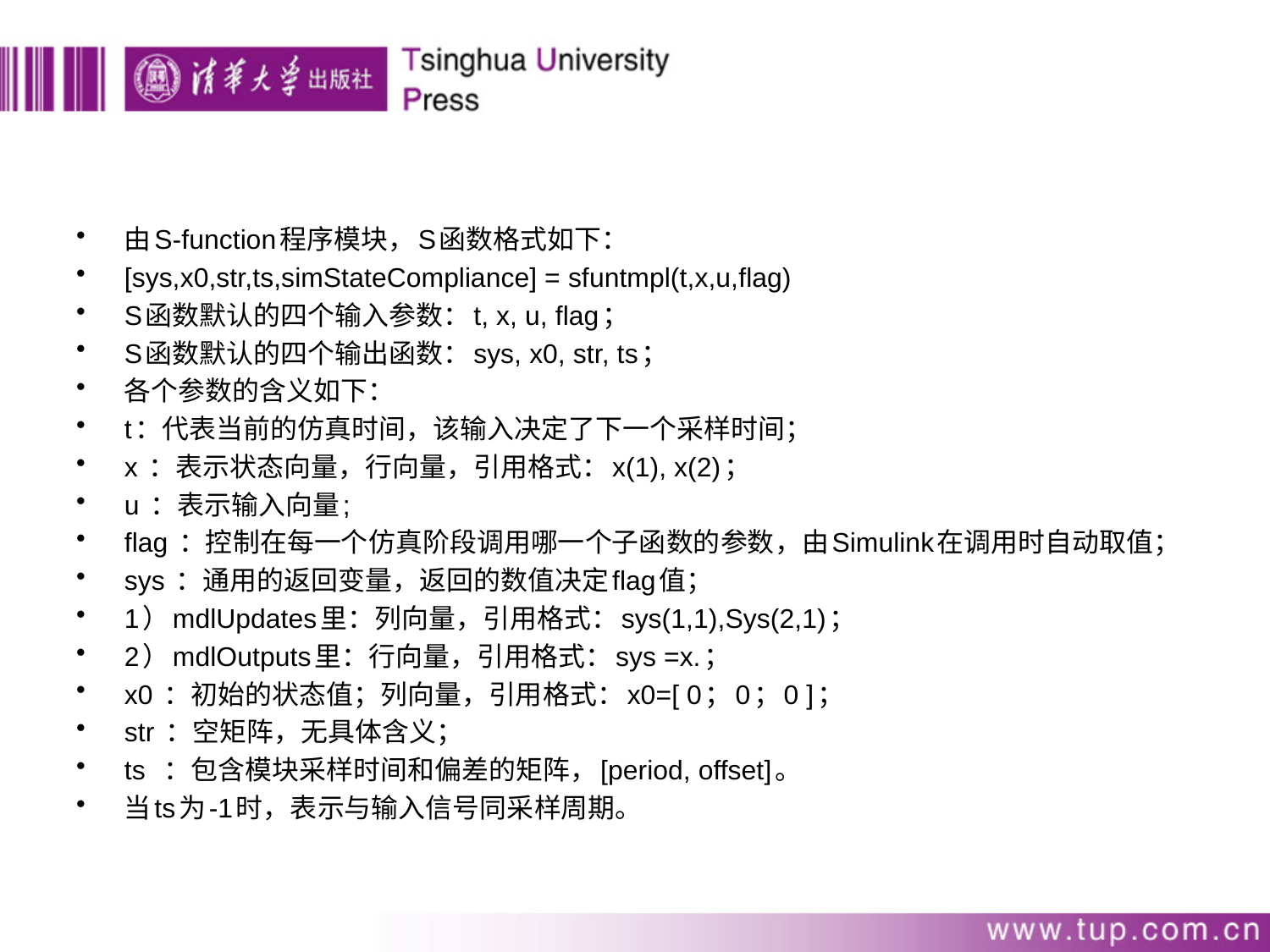

由S-function程序模块，S函数格式如下：
[sys,x0,str,ts,simStateCompliance] = sfuntmpl(t,x,u,flag)
S函数默认的四个输入参数：t, x, u, flag；
S函数默认的四个输出函数：sys, x0, str, ts；
各个参数的含义如下：
t：代表当前的仿真时间，该输入决定了下一个采样时间；
x ：表示状态向量，行向量，引用格式：x(1), x(2)；
u ：表示输入向量;
flag ：控制在每一个仿真阶段调用哪一个子函数的参数，由Simulink在调用时自动取值；
sys ：通用的返回变量，返回的数值决定flag值；
1）mdlUpdates里：列向量，引用格式：sys(1,1),Sys(2,1)；
2）mdlOutputs里：行向量，引用格式：sys =x.；
x0 ：初始的状态值；列向量，引用格式：x0=[ 0；0；0 ]；
str ：空矩阵，无具体含义；
ts  ：包含模块采样时间和偏差的矩阵，[period, offset]。
当ts为-1时，表示与输入信号同采样周期。